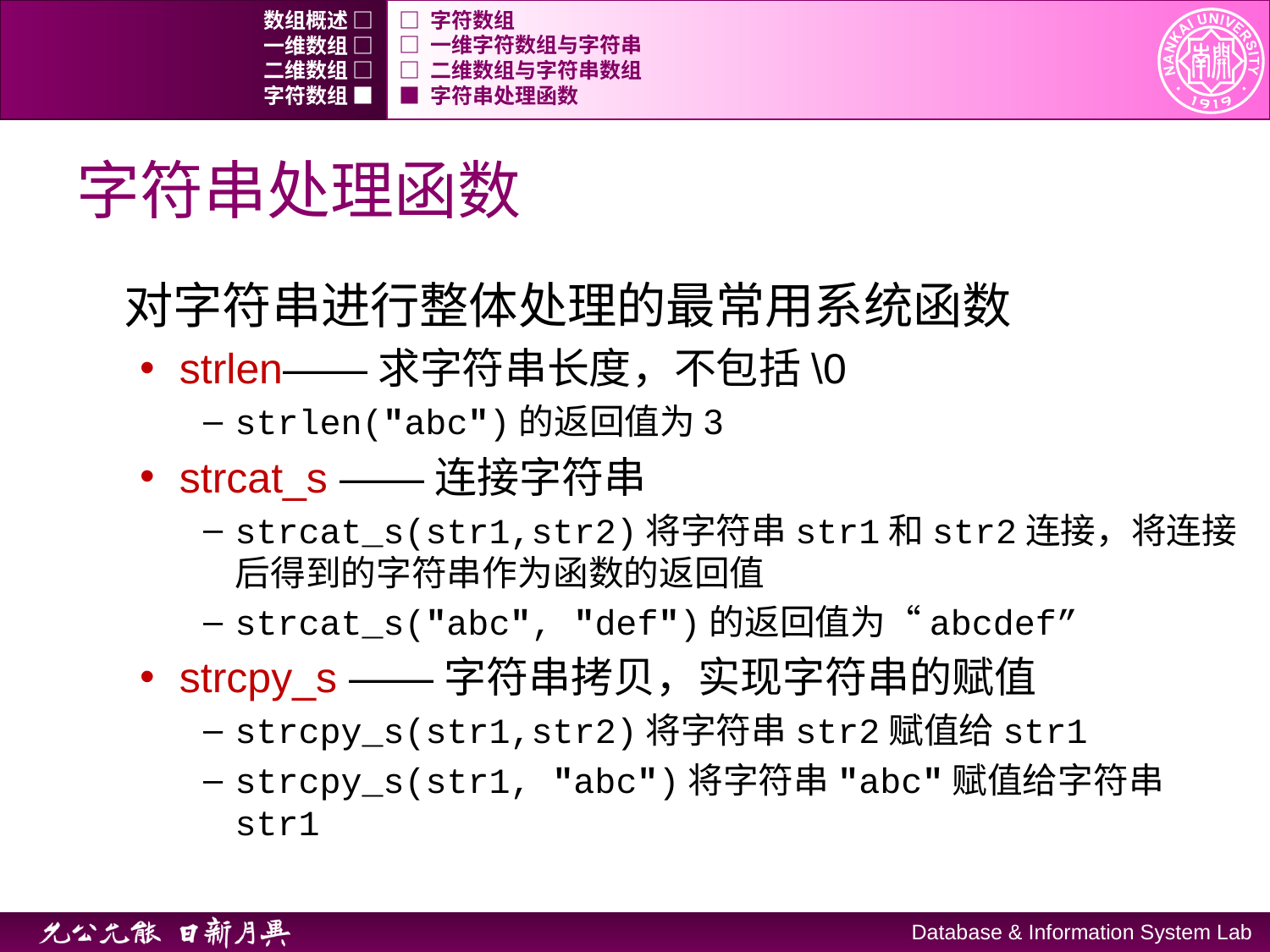

数组概述 □
□ 字符数组
一维数组 □
□ 一维字符数组与字符串
二维数组 □
□ 二维数组与字符串数组
字符数组 ■
■ 字符串处理函数
# 字符串处理函数
对字符串进行整体处理的最常用系统函数
strlen——求字符串长度，不包括\0
strlen("abc")的返回值为3
strcat_s ——连接字符串
strcat_s(str1,str2)将字符串str1和str2连接，将连接后得到的字符串作为函数的返回值
strcat_s("abc", "def")的返回值为“abcdef”
strcpy_s ——字符串拷贝，实现字符串的赋值
strcpy_s(str1,str2)将字符串str2赋值给str1
strcpy_s(str1, "abc")将字符串"abc"赋值给字符串str1